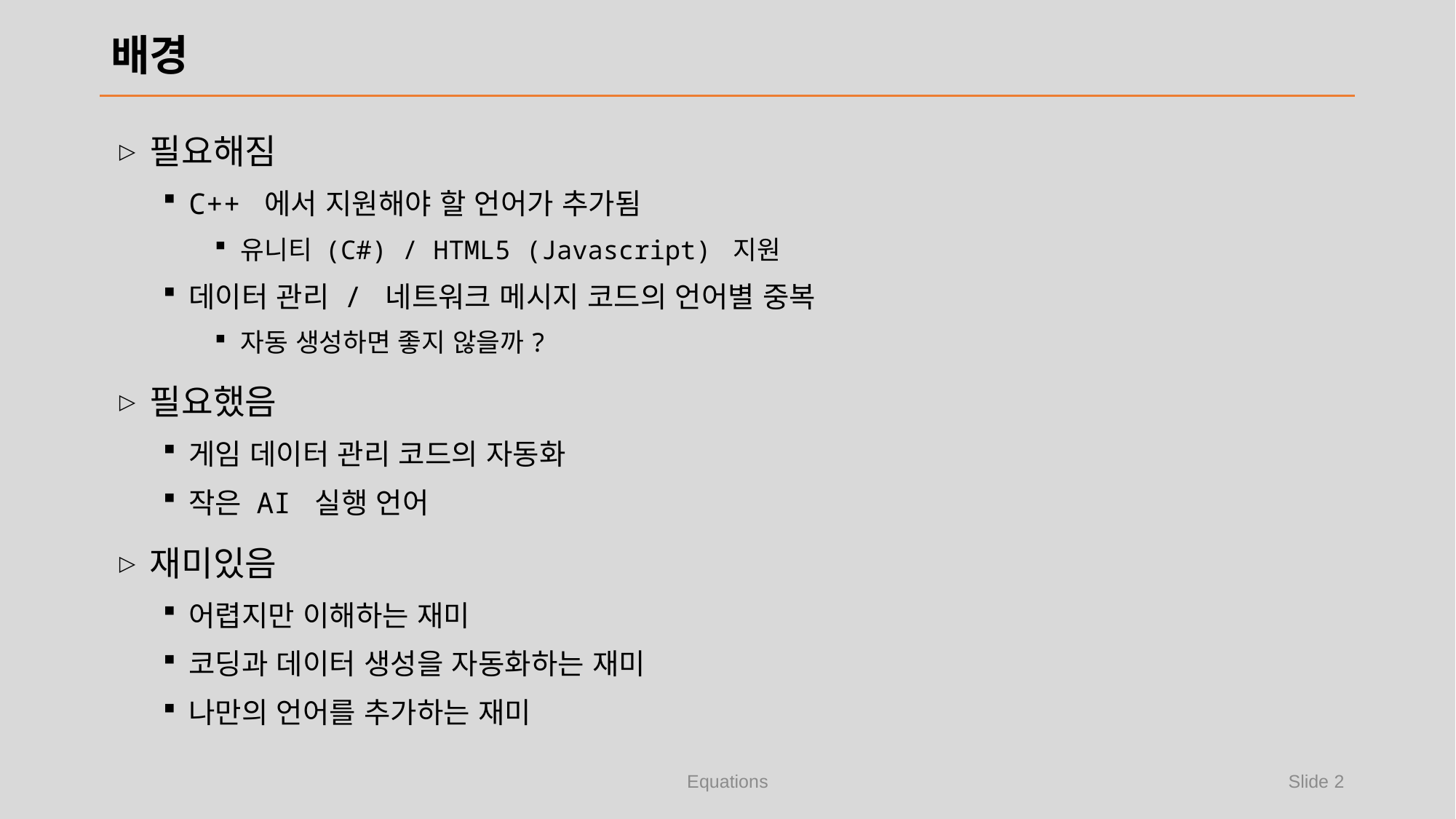

# 배경
필요해짐
C++ 에서 지원해야 할 언어가 추가됨
유니티 (C#) / HTML5 (Javascript) 지원
데이터 관리 / 네트워크 메시지 코드의 언어별 중복
자동 생성하면 좋지 않을까?
필요했음
게임 데이터 관리 코드의 자동화
작은 AI 실행 언어
재미있음
어렵지만 이해하는 재미
코딩과 데이터 생성을 자동화하는 재미
나만의 언어를 추가하는 재미

Equations
Slide 2